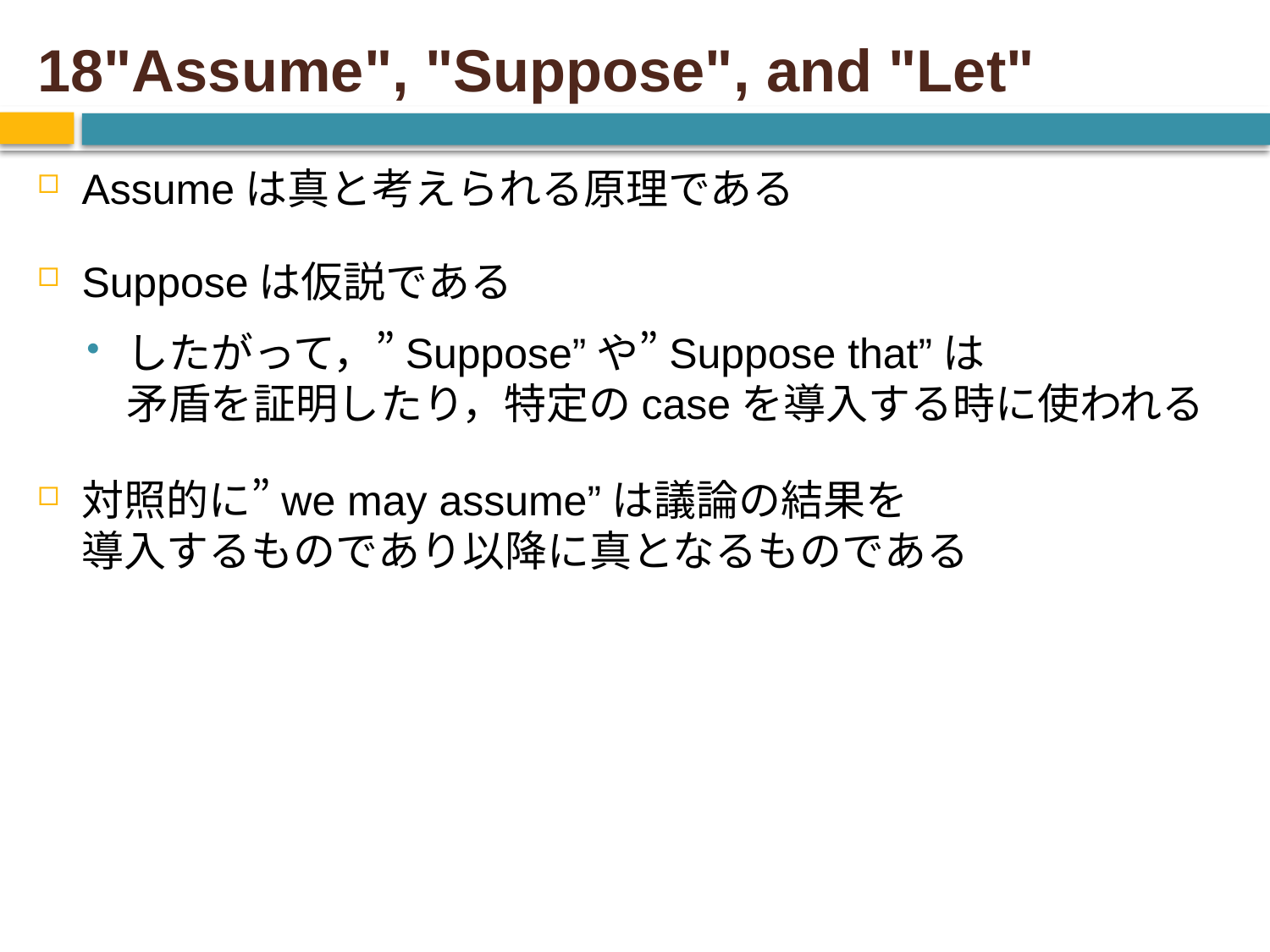

# 18"Assume", "Suppose", and "Let"
Assumeは真と考えられる原理である
Supposeは仮説である
したがって，”Suppose”や”Suppose that”は
矛盾を証明したり，特定のcaseを導入する時に使われる
対照的に”we may assume”は議論の結果を
導入するものであり以降に真となるものである